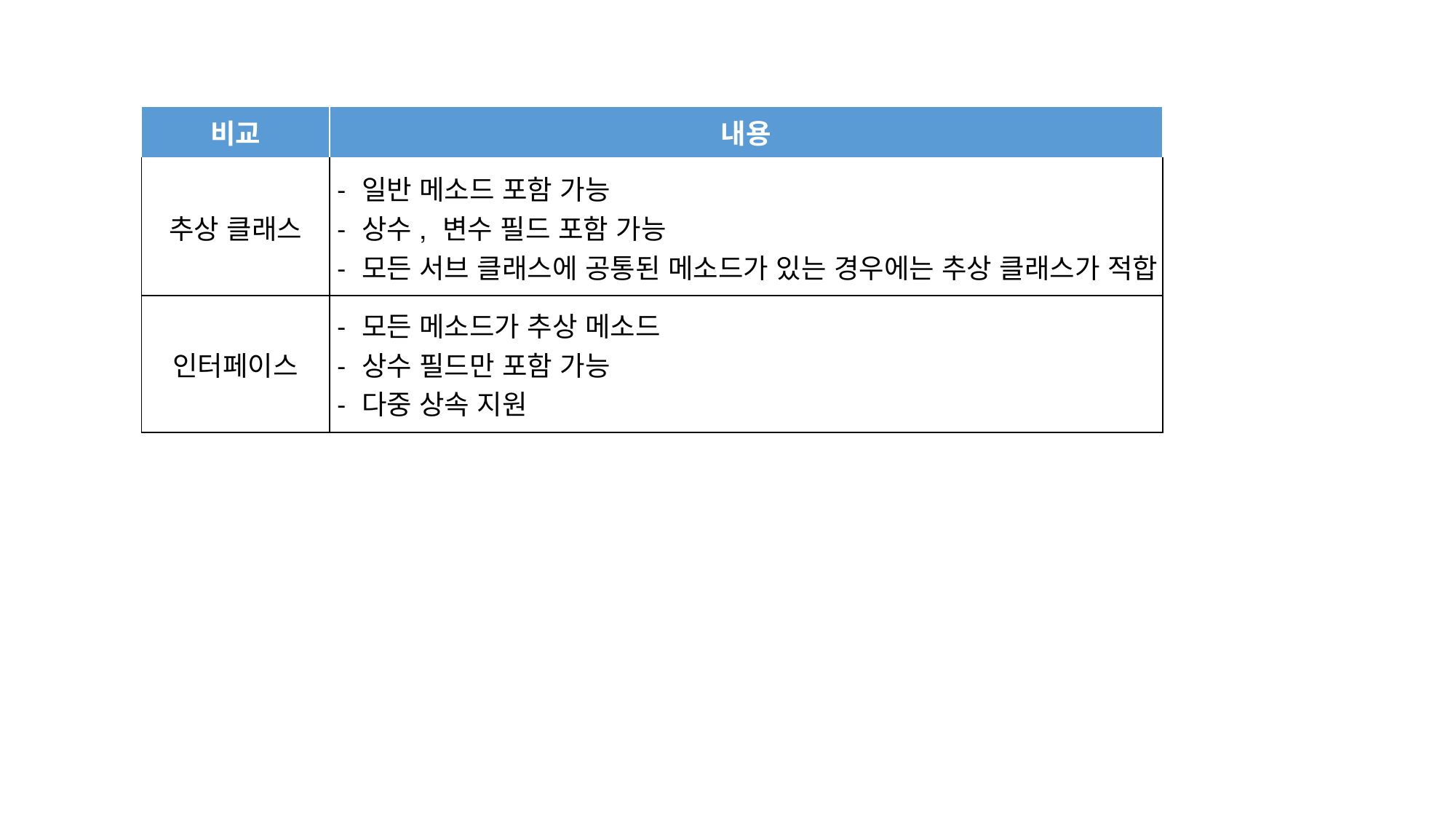

| 비교 | 내용 |
| --- | --- |
| 추상 클래스 | - 일반 메소드 포함 가능 - 상수, 변수 필드 포함 가능 - 모든 서브 클래스에 공통된 메소드가 있는 경우에는 추상 클래스가 적합 |
| 인터페이스 | - 모든 메소드가 추상 메소드 - 상수 필드만 포함 가능 - 다중 상속 지원 |